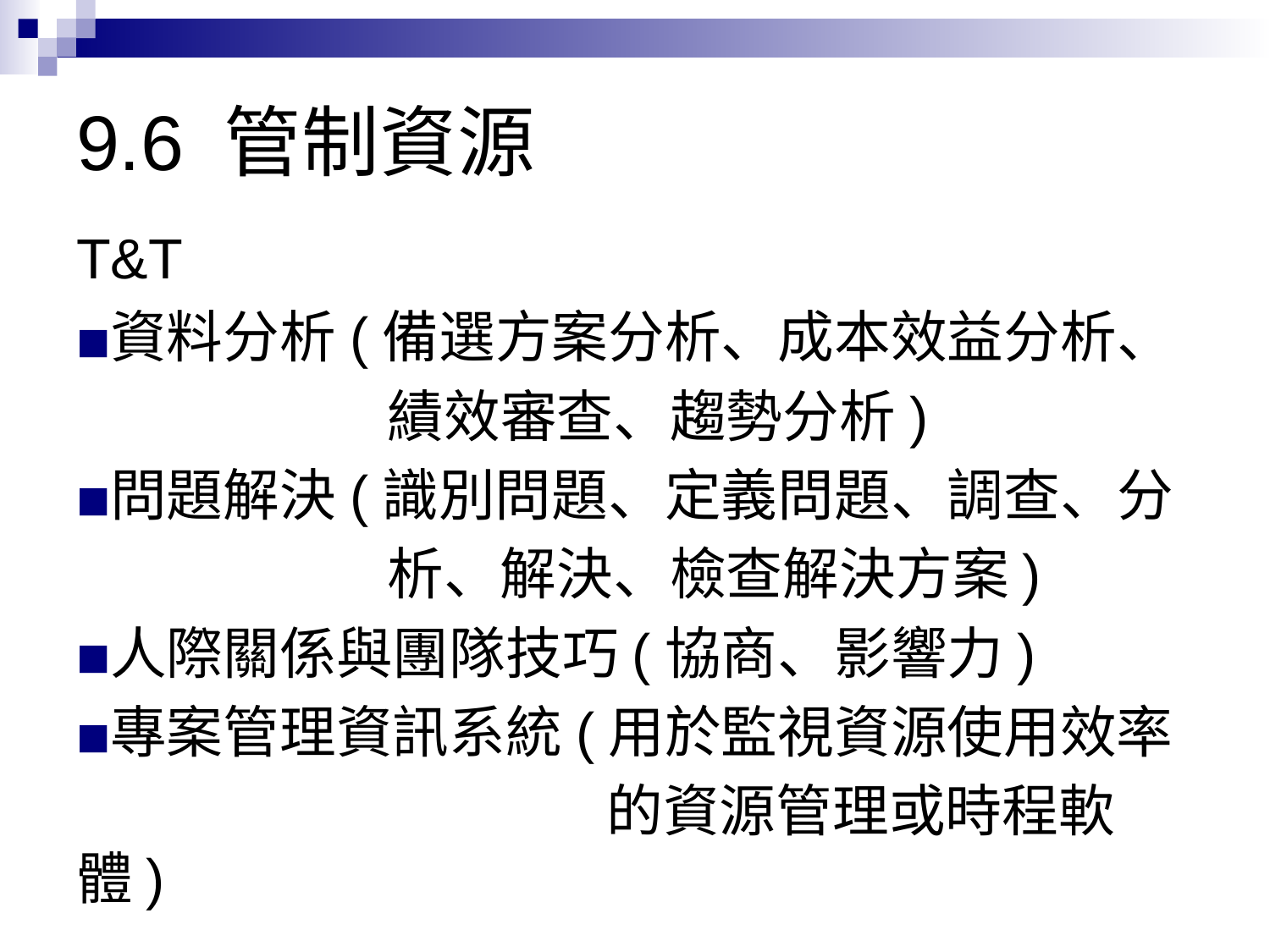

# 9.6 管制資源
T&T
資料分析(備選方案分析、成本效益分析、
                   績效審查、趨勢分析)
問題解決(識別問題、定義問題、調查、分
                   析、解決、檢查解決方案)
人際關係與團隊技巧(協商、影響力)
專案管理資訊系統(用於監視資源使用效率
                                 的資源管理或時程軟體)